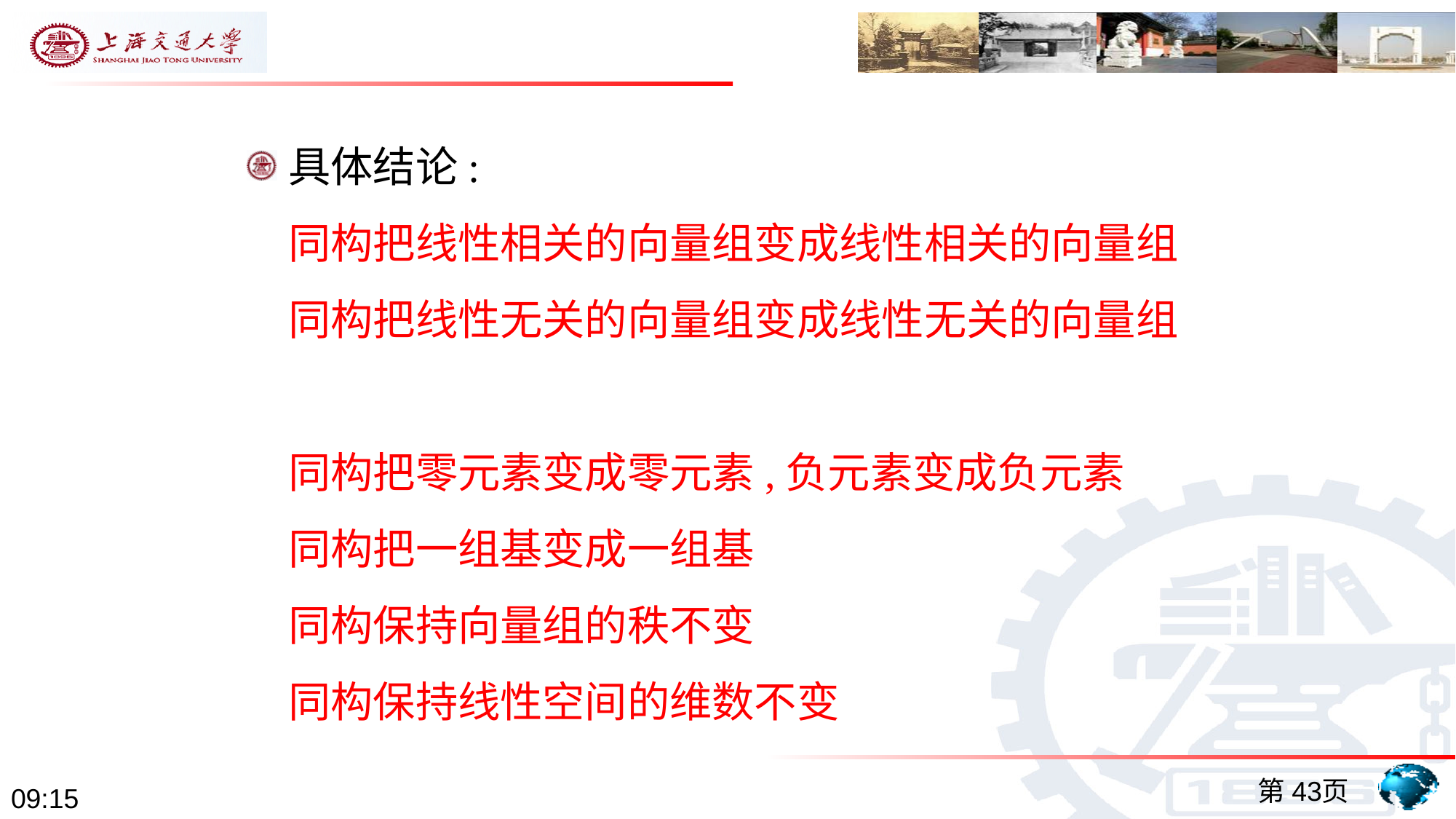

具体结论:
同构把线性相关的向量组变成线性相关的向量组
同构把线性无关的向量组变成线性无关的向量组
同构把零元素变成零元素,负元素变成负元素
同构把一组基变成一组基
同构保持向量组的秩不变
同构保持线性空间的维数不变
第43页
09:15